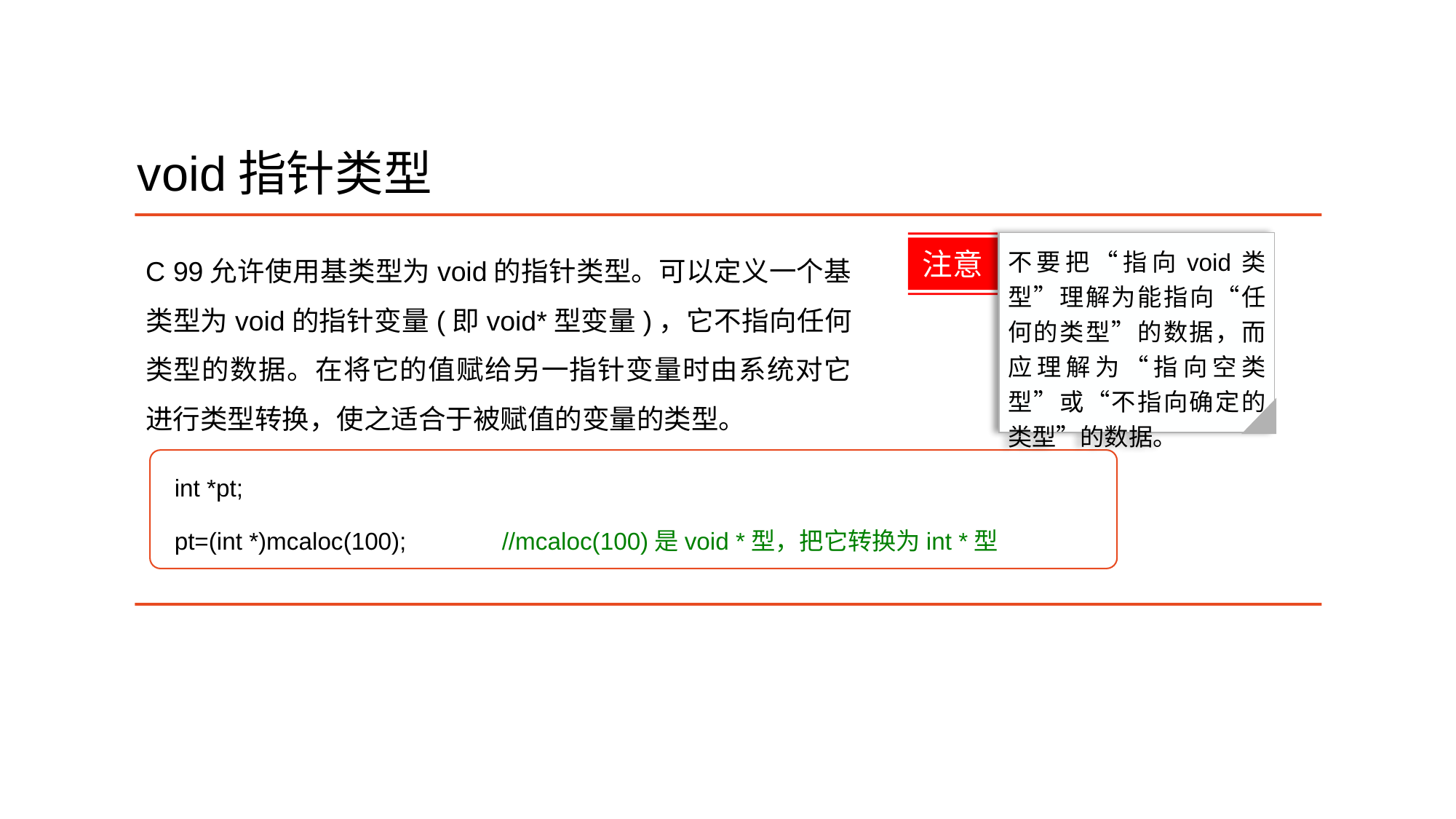

# void指针类型

C 99允许使用基类型为void的指针类型。可以定义一个基类型为void的指针变量(即void*型变量)，它不指向任何类型的数据。在将它的值赋给另一指针变量时由系统对它进行类型转换，使之适合于被赋值的变量的类型。
不要把“指向void类型”理解为能指向“任何的类型”的数据，而应理解为“指向空类型”或“不指向确定的类型”的数据。
注意

int *pt;
pt=(int *)mcaloc(100);	//mcaloc(100)是void *型，把它转换为int *型